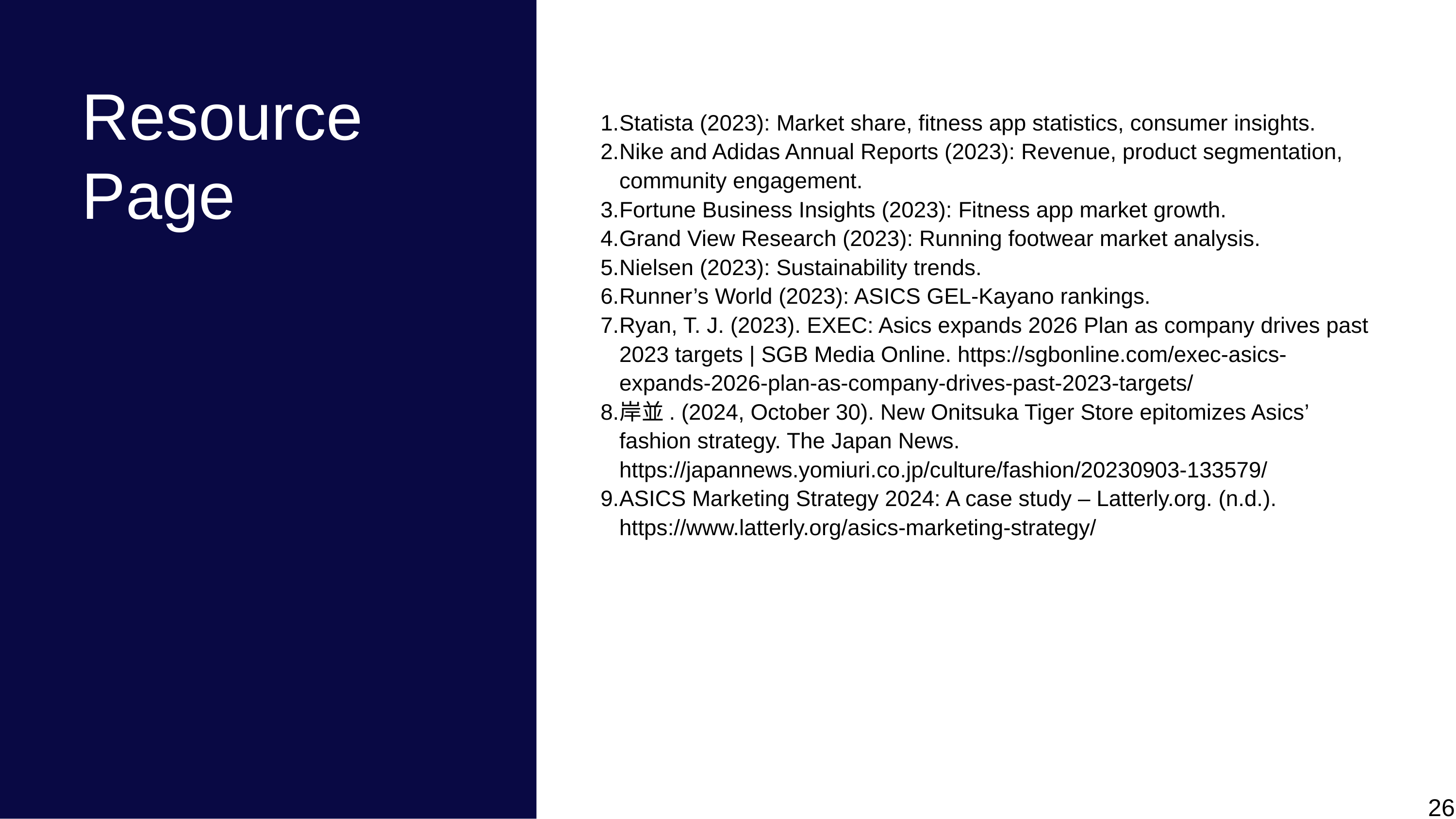

Resource
Page

Statista (2023): Market share, fitness app statistics, consumer insights.
Nike and Adidas Annual Reports (2023): Revenue, product segmentation, community engagement.
Fortune Business Insights (2023): Fitness app market growth.
Grand View Research (2023): Running footwear market analysis.
Nielsen (2023): Sustainability trends.
Runner’s World (2023): ASICS GEL-Kayano rankings.
Ryan, T. J. (2023). EXEC: Asics expands 2026 Plan as company drives past 2023 targets | SGB Media Online. https://sgbonline.com/exec-asics-expands-2026-plan-as-company-drives-past-2023-targets/
岸並. (2024, October 30). New Onitsuka Tiger Store epitomizes Asics’ fashion strategy. The Japan News. https://japannews.yomiuri.co.jp/culture/fashion/20230903-133579/
ASICS Marketing Strategy 2024: A case study – Latterly.org. (n.d.). https://www.latterly.org/asics-marketing-strategy/

26